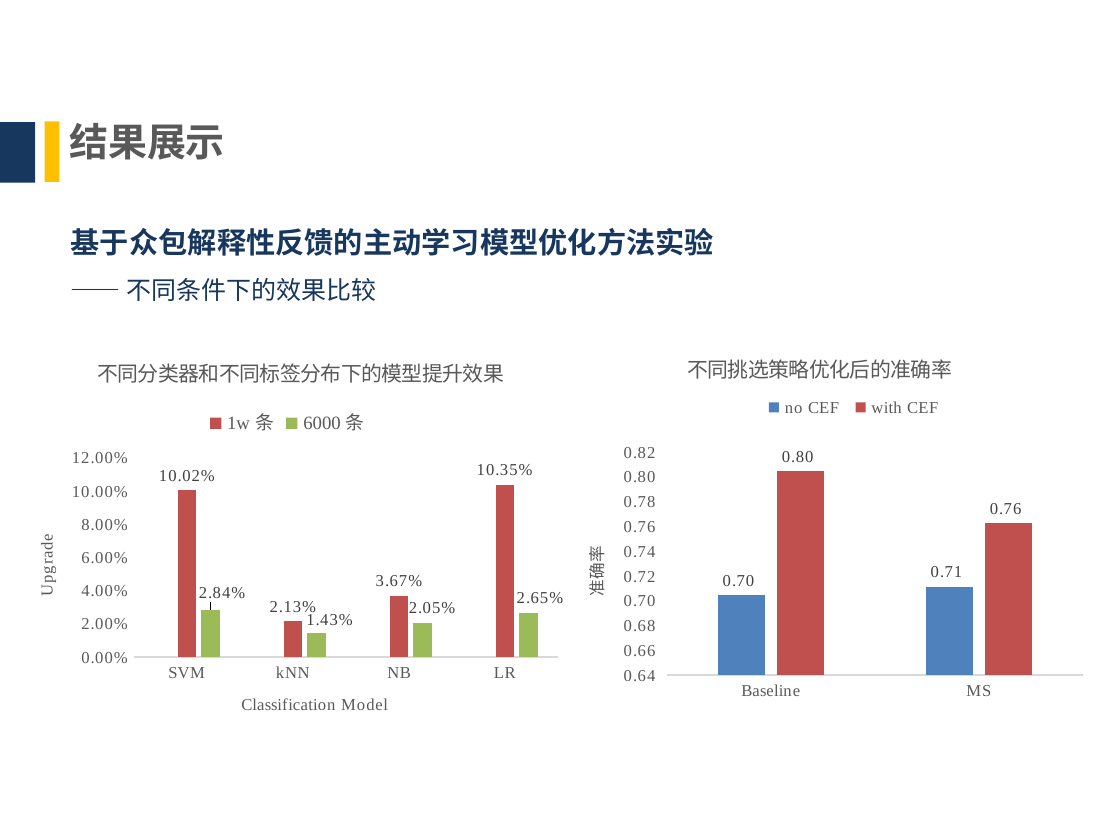

结果展示

基于众包解释性反馈的主动学习模型优化方法实验
——不同条件下的效果比较

### Chart: 不同挑选策略优化后的准确率

| Category |  |  |
|---|---|---|
| Baseline | 0.7044 | 0.8046 |
| MS | 0.7112 | 0.7625 |

[unsupported chart]